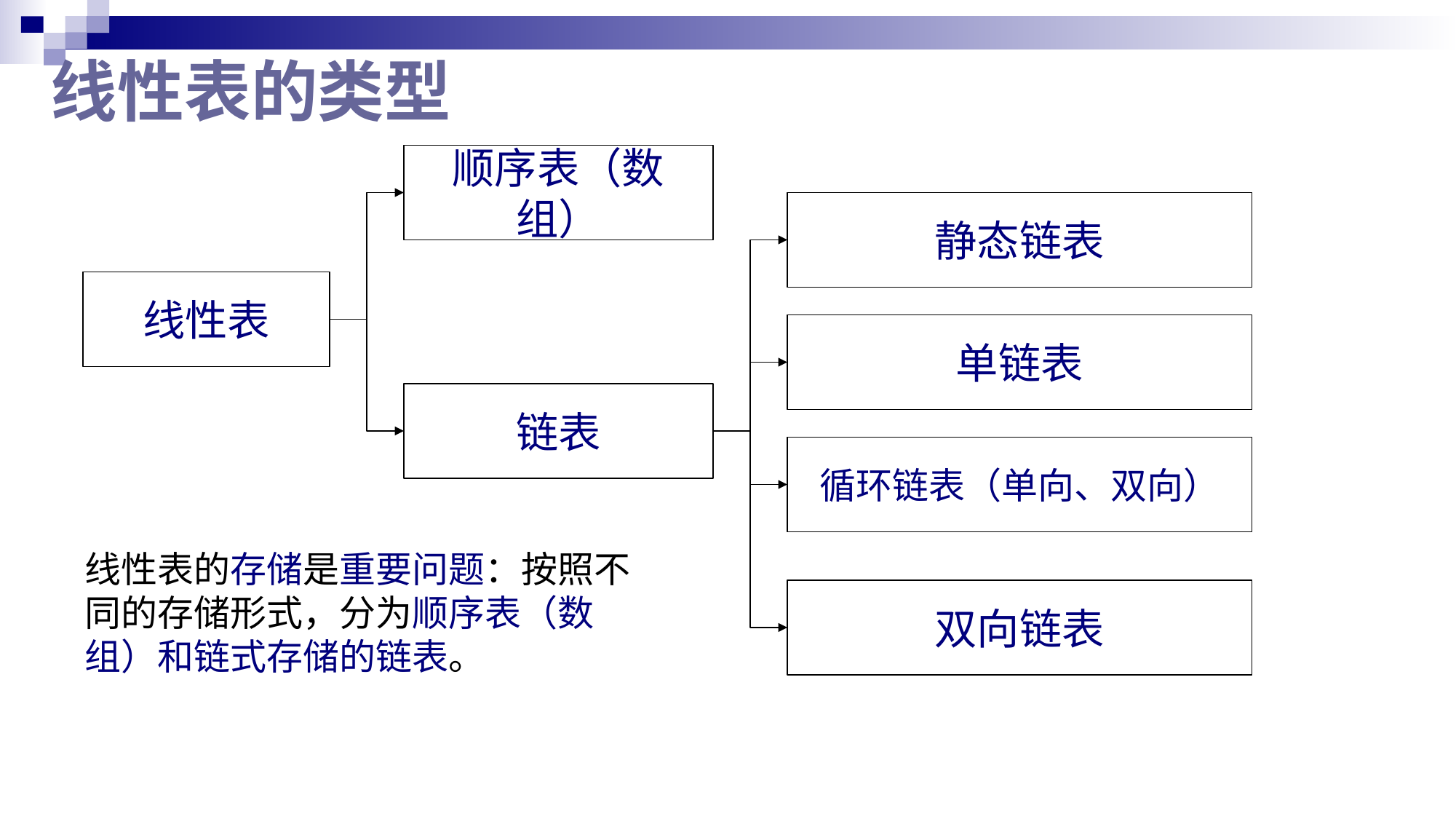

# 线性表的类型
顺序表（数组）
静态链表
线性表
单链表
链表
循环链表（单向、双向）
线性表的存储是重要问题：按照不同的存储形式，分为顺序表（数组）和链式存储的链表。
双向链表